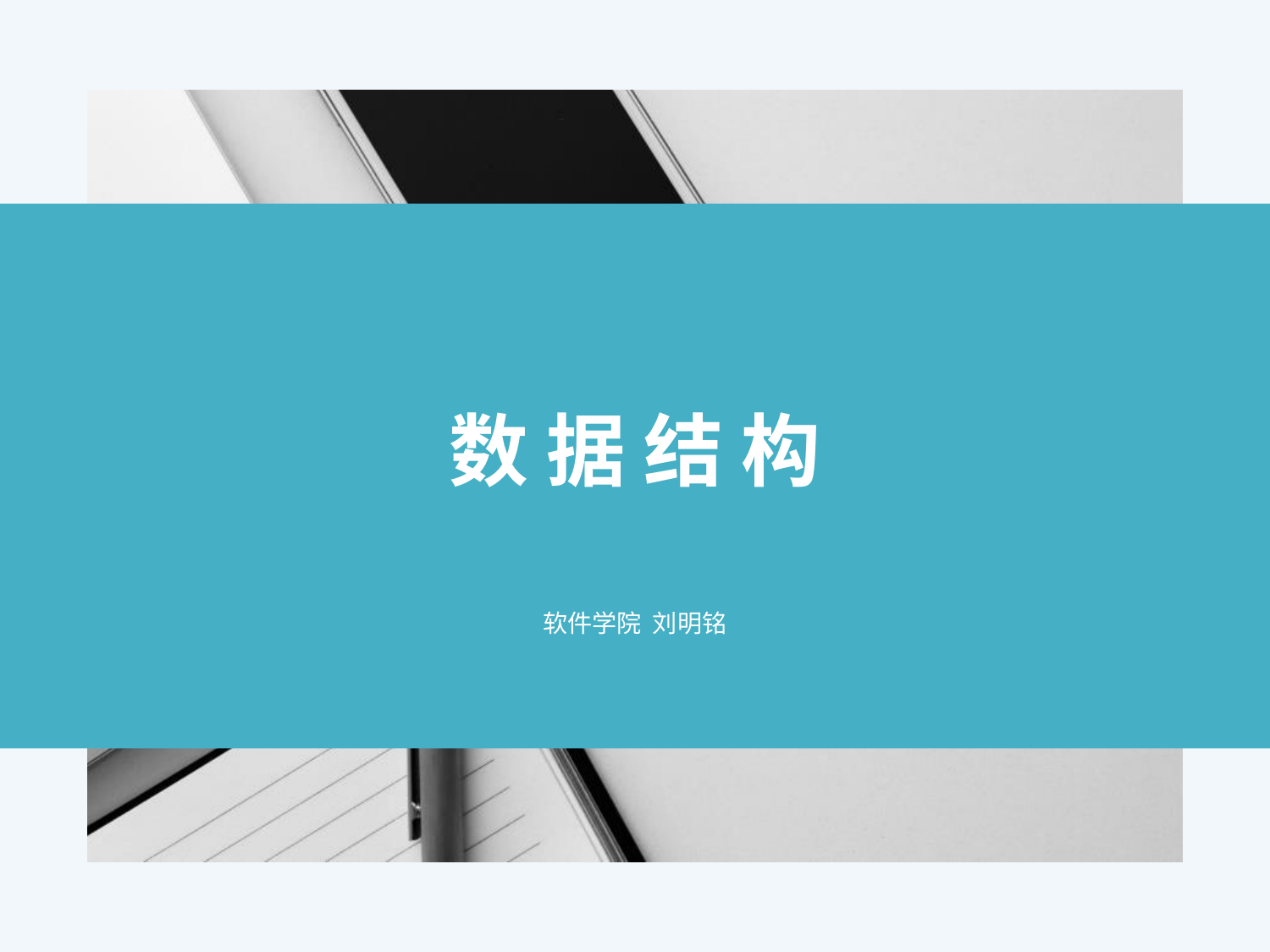

# 数 据 结 构
软件学院  刘明铭